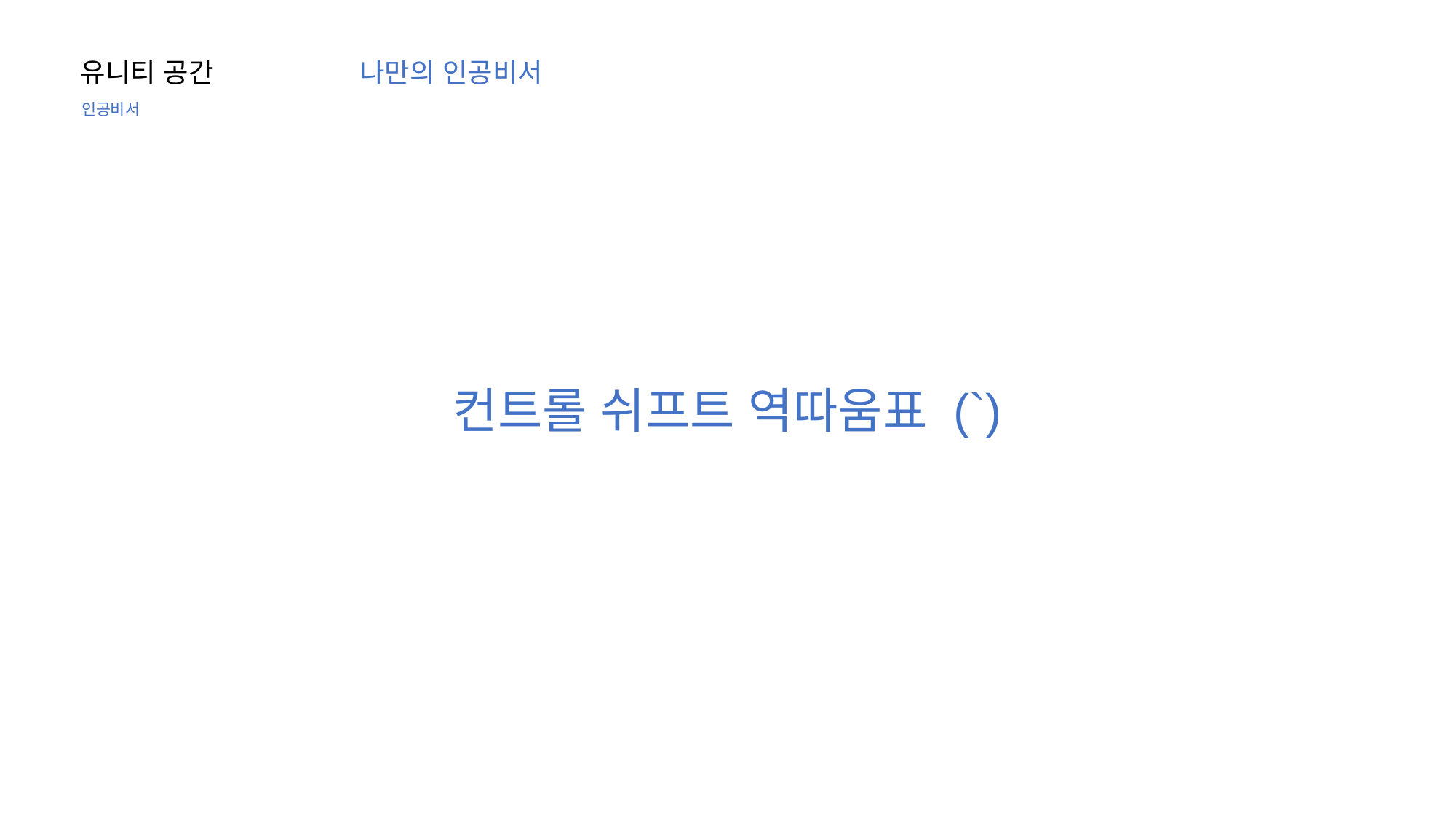

유니티 공간
나만의 인공비서
인공비서
컨트롤 쉬프트 역따움표 (`)